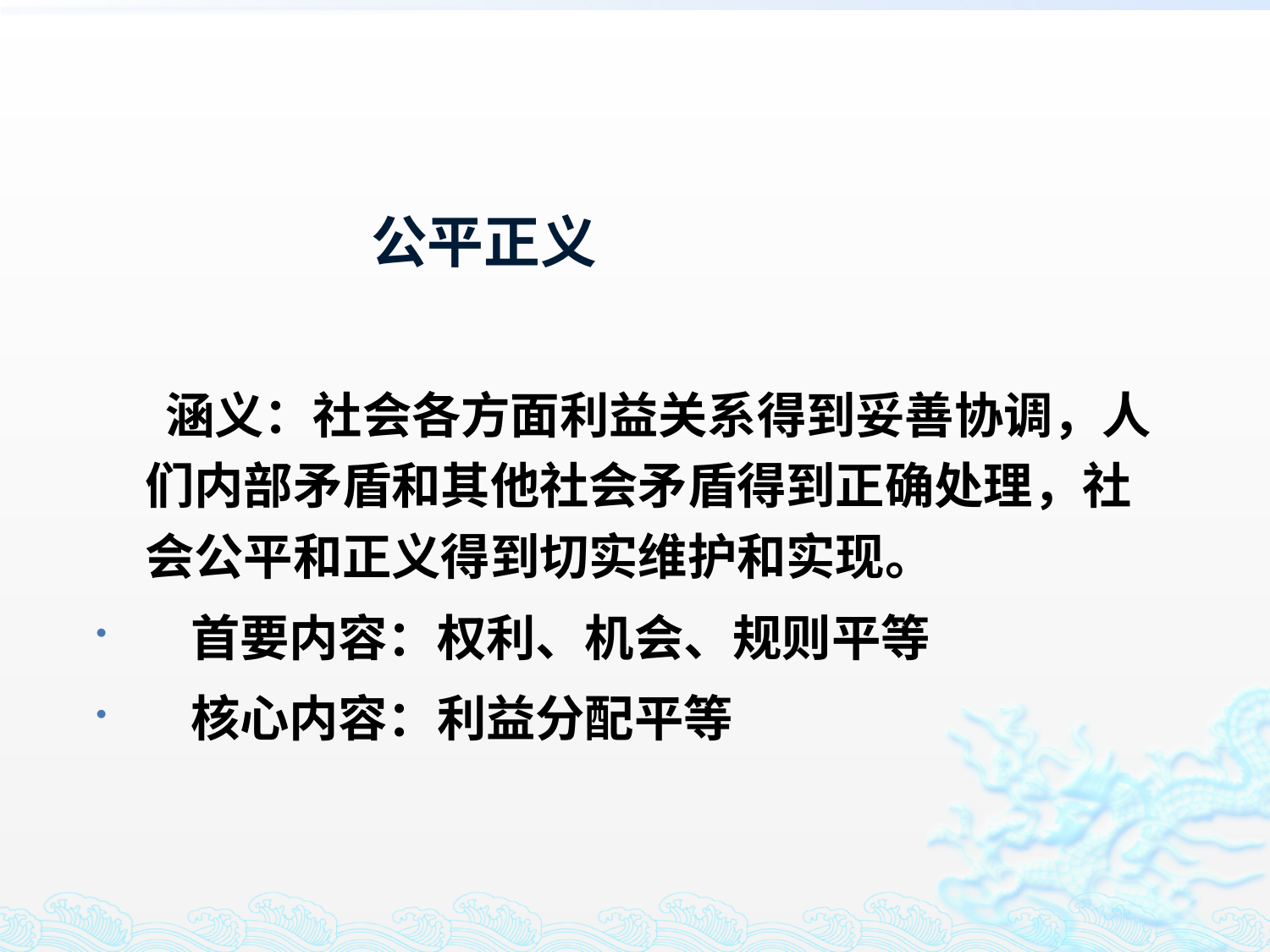

公平正义
     涵义：社会各方面利益关系得到妥善协调，人们内部矛盾和其他社会矛盾得到正确处理，社会公平和正义得到切实维护和实现。
   首要内容：权利、机会、规则平等
   核心内容：利益分配平等